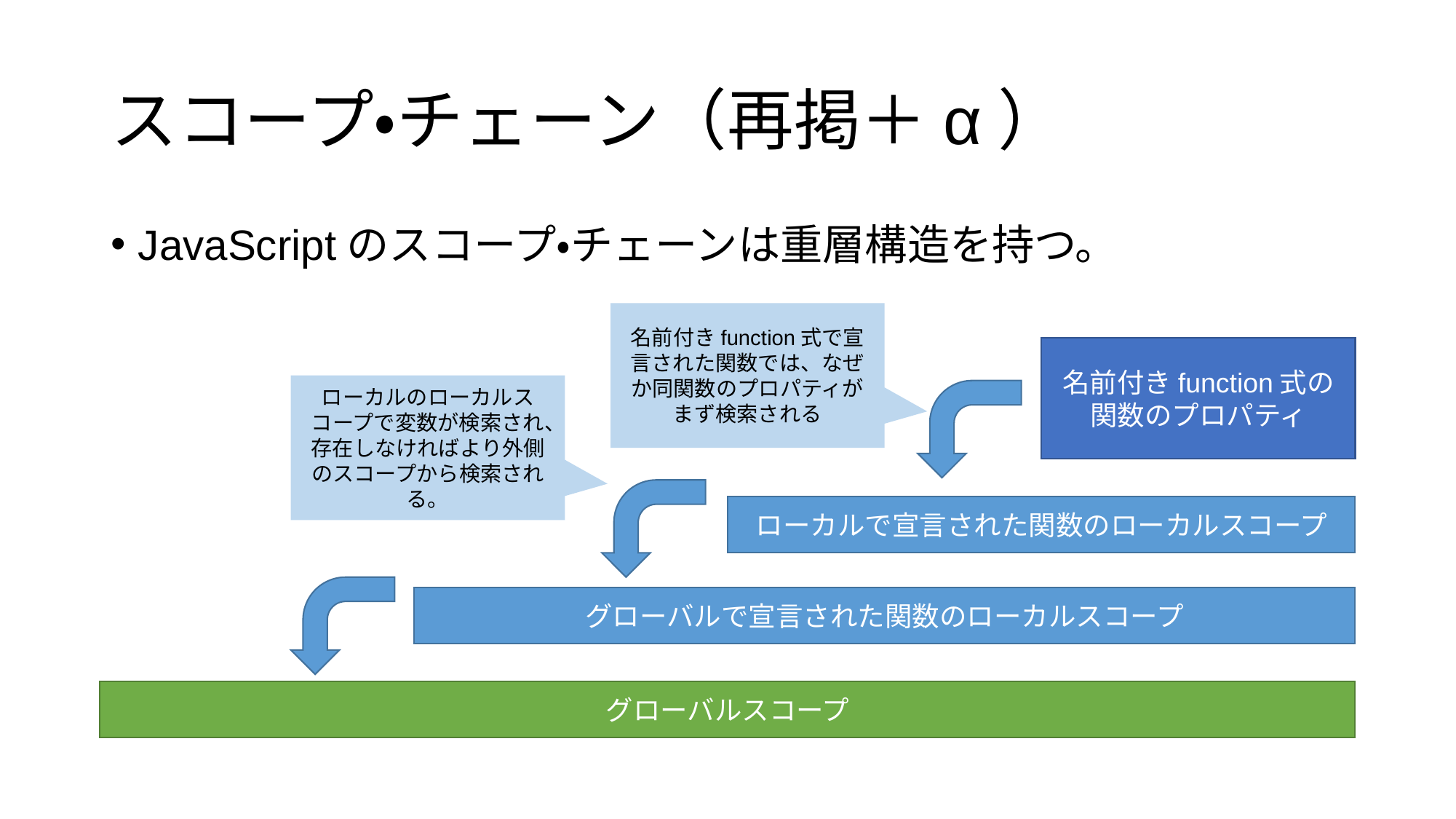

# スコープ・チェーン（再掲＋α）
JavaScriptのスコープ・チェーンは重層構造を持つ。
名前付きfunction式で宣言された関数では、なぜか同関数のプロパティがまず検索される
名前付きfunction式の
関数のプロパティ
ローカルのローカルスコープで変数が検索され、存在しなければより外側のスコープから検索される。

ローカルで宣言された関数のローカルスコープ

グローバルで宣言された関数のローカルスコープ
グローバルスコープ